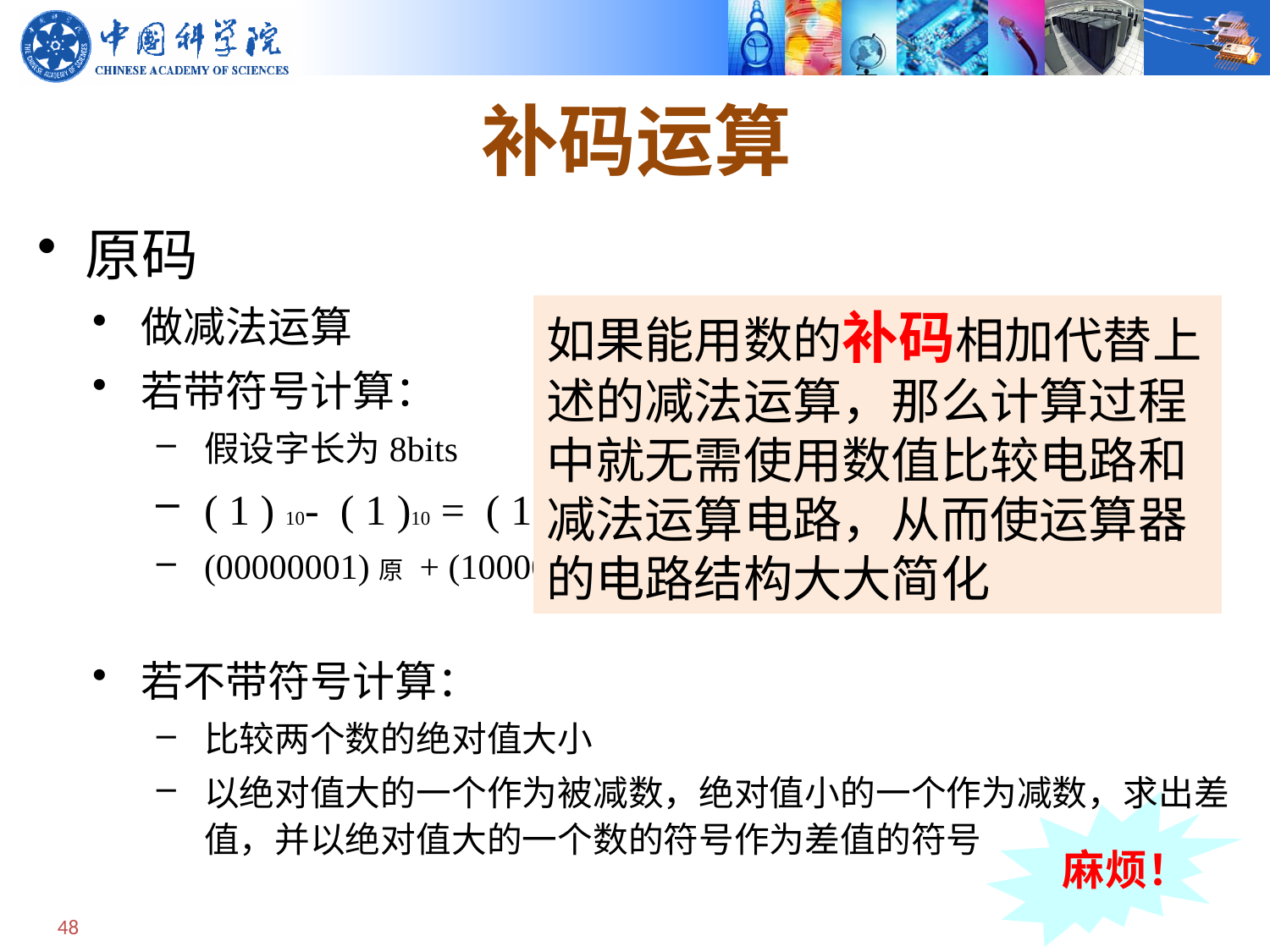

# 补码运算
原码
做减法运算
若带符号计算：
假设字长为8bits
( 1 ) 10-  ( 1 )10 =  ( 1 )10 + ( -1 )10 =  ( 0 )10
(00000001)原 + (10000001)原 = (10000010)原 = ( -2 )

若不带符号计算：
比较两个数的绝对值大小
以绝对值大的一个作为被减数，绝对值小的一个作为减数，求出差值，并以绝对值大的一个数的符号作为差值的符号
如果能用数的补码相加代替上述的减法运算，那么计算过程中就无需使用数值比较电路和减法运算电路，从而使运算器的电路结构大大简化
出错！
麻烦！